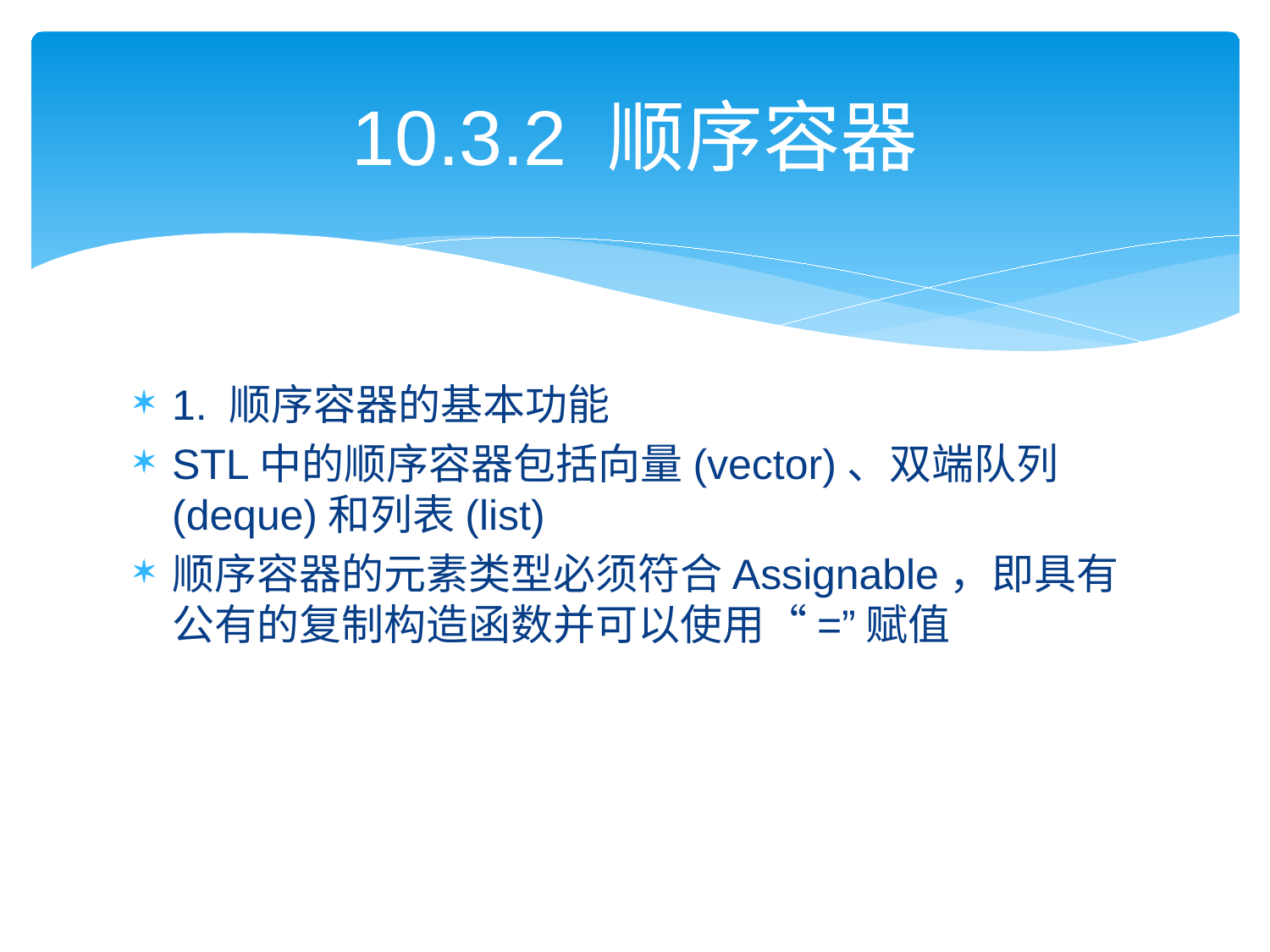

# 10.3.2 顺序容器
1. 顺序容器的基本功能
STL中的顺序容器包括向量(vector)、双端队列(deque)和列表(list)
顺序容器的元素类型必须符合Assignable，即具有公有的复制构造函数并可以使用“=”赋值